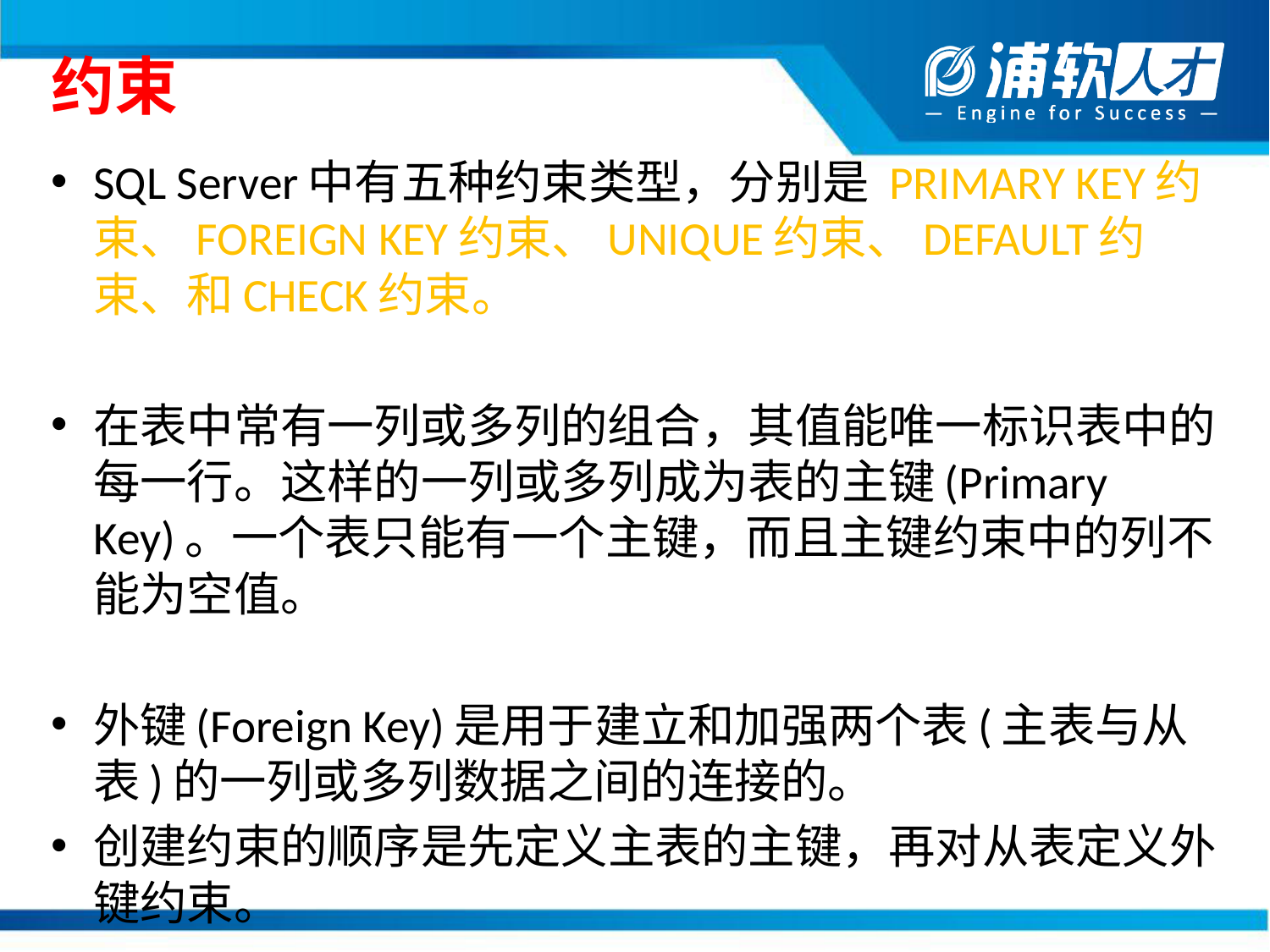

# 约束
SQL Server中有五种约束类型，分别是 PRIMARY KEY约束、FOREIGN KEY约束、UNIQUE约束、DEFAULT约束、和CHECK约束。

在表中常有一列或多列的组合，其值能唯一标识表中的每一行。这样的一列或多列成为表的主键(Primary Key)。一个表只能有一个主键，而且主键约束中的列不能为空值。

外键(Foreign Key)是用于建立和加强两个表(主表与从表)的一列或多列数据之间的连接的。
创建约束的顺序是先定义主表的主键，再对从表定义外键约束。